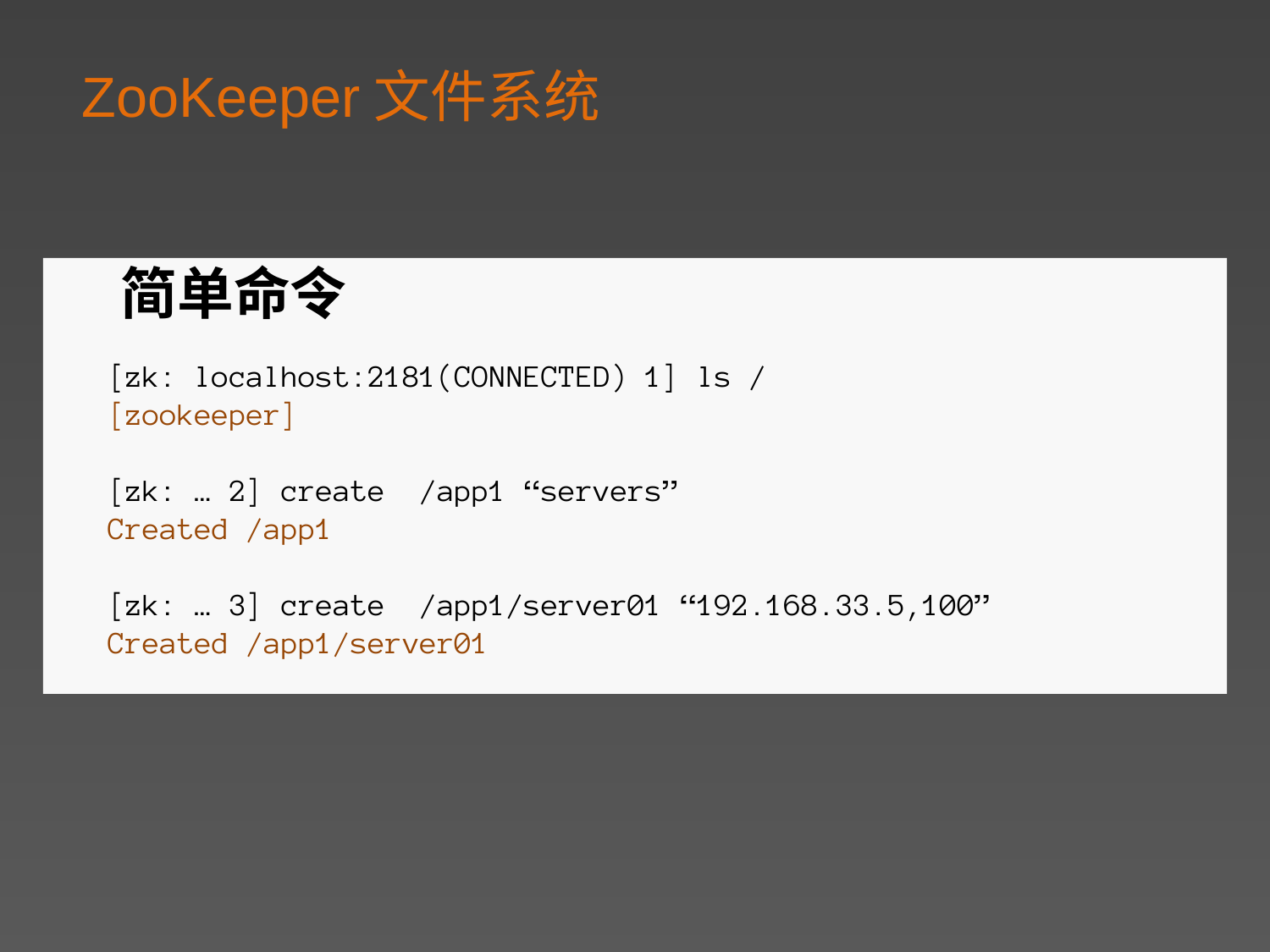

ZooKeeper文件系统
    简单命令
[zk: localhost:2181(CONNECTED) 1] ls /
[zookeeper]

[zk: … 2] create  /app1 “servers”
Created /app1

[zk: … 3] create  /app1/server01 “192.168.33.5,100”
Created /app1/server01